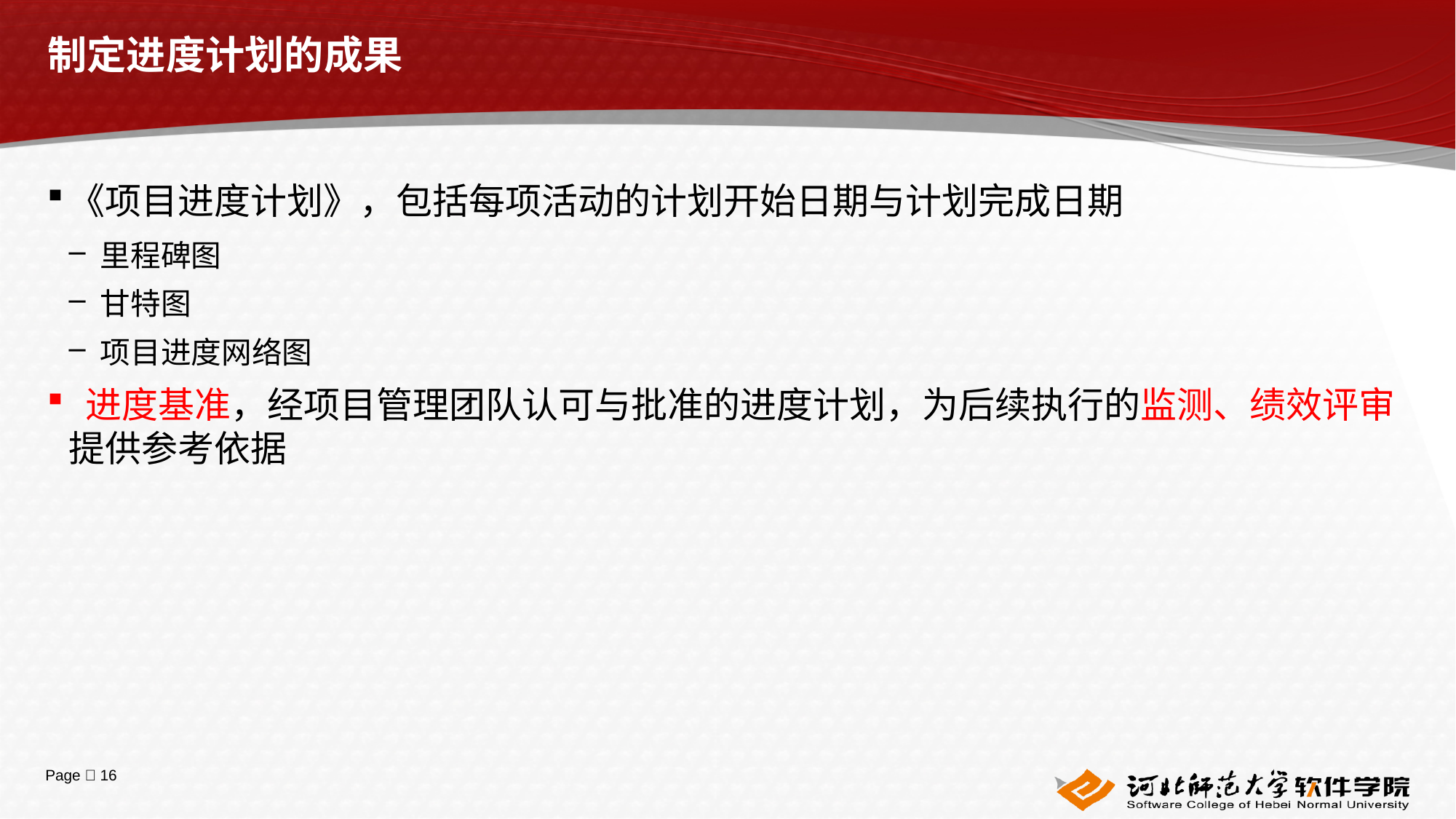

# 制定进度计划的成果
《项目进度计划》，包括每项活动的计划开始日期与计划完成日期
里程碑图
甘特图
项目进度网络图
 进度基准，经项目管理团队认可与批准的进度计划，为后续执行的监测、绩效评审提供参考依据